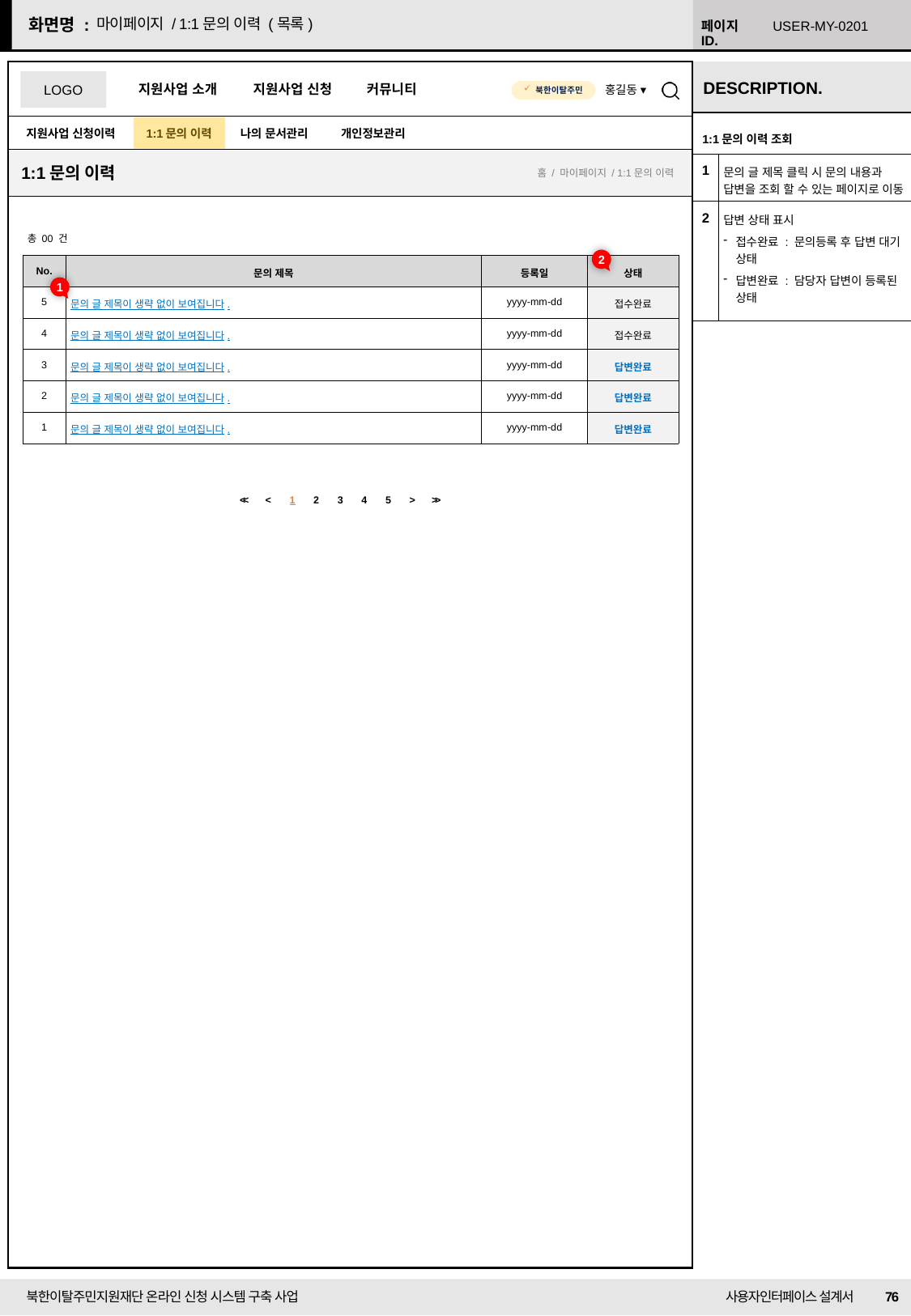

마이페이지 / 1:1문의 이력 (목록)
USER-MY-0201

| 1:1문의 이력 조회 |  |
| --- | --- |
| 1 | 문의 글 제목 클릭 시 문의 내용과 답변을 조회 할 수 있는 페이지로 이동 |
| 2 | 답변 상태 표시 접수완료 : 문의등록 후 답변 대기 상태 답변완료 : 담당자 답변이 등록된 상태 |
1:1문의 이력
홈 / 마이페이지 / 1:1문의 이력
총 00 건
2
| No. | 문의 제목 | 등록일 | 상태 |
| --- | --- | --- | --- |
| 5 | 문의 글 제목이 생략 없이 보여집니다. | yyyy-mm-dd | 접수완료 |
| 4 | 문의 글 제목이 생략 없이 보여집니다. | yyyy-mm-dd | 접수완료 |
| 3 | 문의 글 제목이 생략 없이 보여집니다. | yyyy-mm-dd | 답변완료 |
| 2 | 문의 글 제목이 생략 없이 보여집니다. | yyyy-mm-dd | 답변완료 |
| 1 | 문의 글 제목이 생략 없이 보여집니다. | yyyy-mm-dd | 답변완료 |
1
| << | < | 1 | 2 | 3 | 4 | 5 | > | >> |
| --- | --- | --- | --- | --- | --- | --- | --- | --- |
76